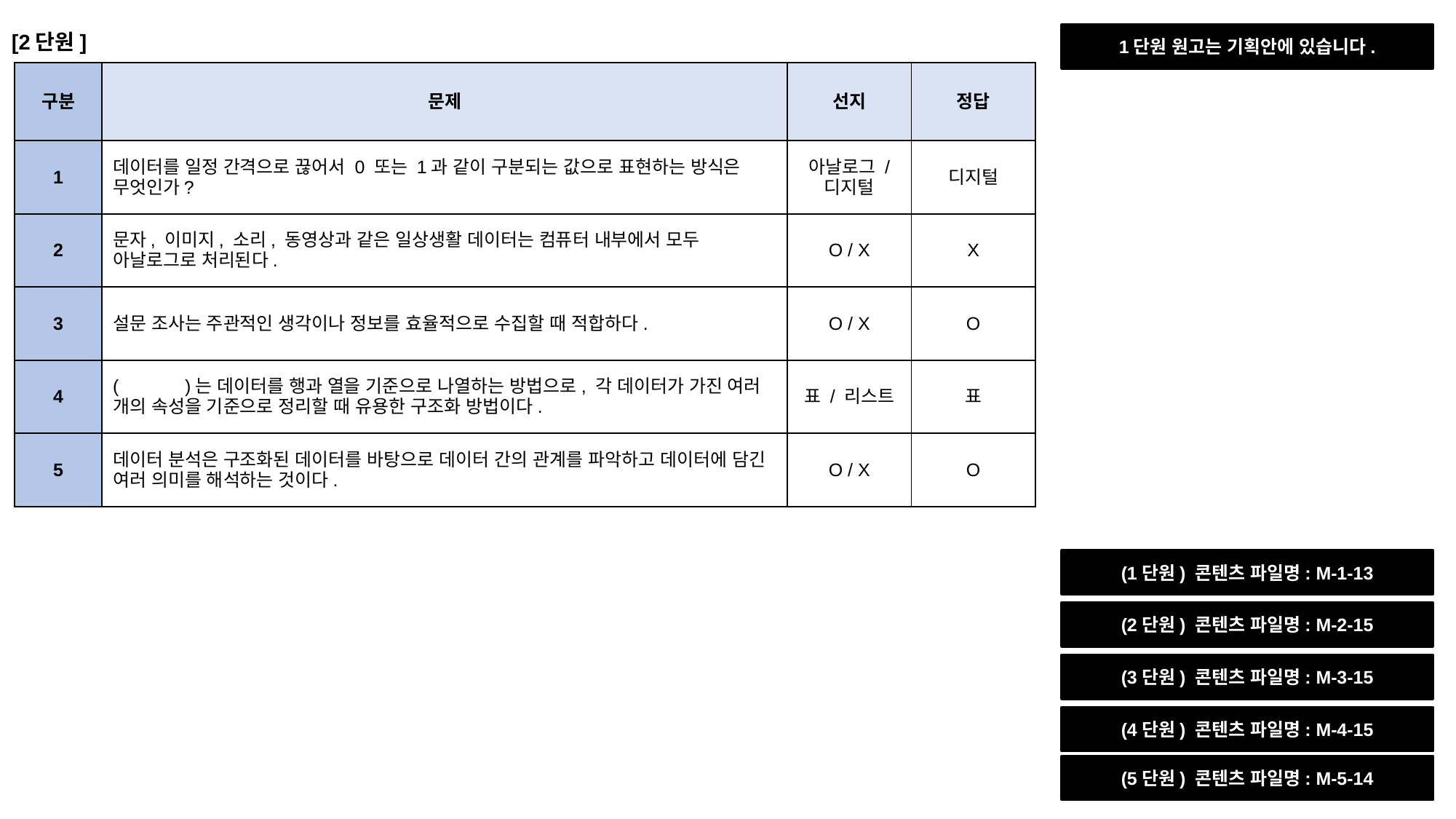

[2단원]
1단원 원고는 기획안에 있습니다.
| 구분 | 문제 | 선지 | 정답 |
| --- | --- | --- | --- |
| 1 | 데이터를 일정 간격으로 끊어서 0 또는 1과 같이 구분되는 값으로 표현하는 방식은 무엇인가? | 아날로그 / 디지털 | 디지털 |
| 2 | 문자, 이미지, 소리, 동영상과 같은 일상생활 데이터는 컴퓨터 내부에서 모두 아날로그로 처리된다. | O / X | X |
| 3 | 설문 조사는 주관적인 생각이나 정보를 효율적으로 수집할 때 적합하다. | O / X | O |
| 4 | ( )는 데이터를 행과 열을 기준으로 나열하는 방법으로, 각 데이터가 가진 여러 개의 속성을 기준으로 정리할 때 유용한 구조화 방법이다. | 표 / 리스트 | 표 |
| 5 | 데이터 분석은 구조화된 데이터를 바탕으로 데이터 간의 관계를 파악하고 데이터에 담긴 여러 의미를 해석하는 것이다. | O / X | O |
(1단원) 콘텐츠 파일명: M-1-13
(2단원) 콘텐츠 파일명: M-2-15
(3단원) 콘텐츠 파일명: M-3-15
(4단원) 콘텐츠 파일명: M-4-15
(5단원) 콘텐츠 파일명: M-5-14